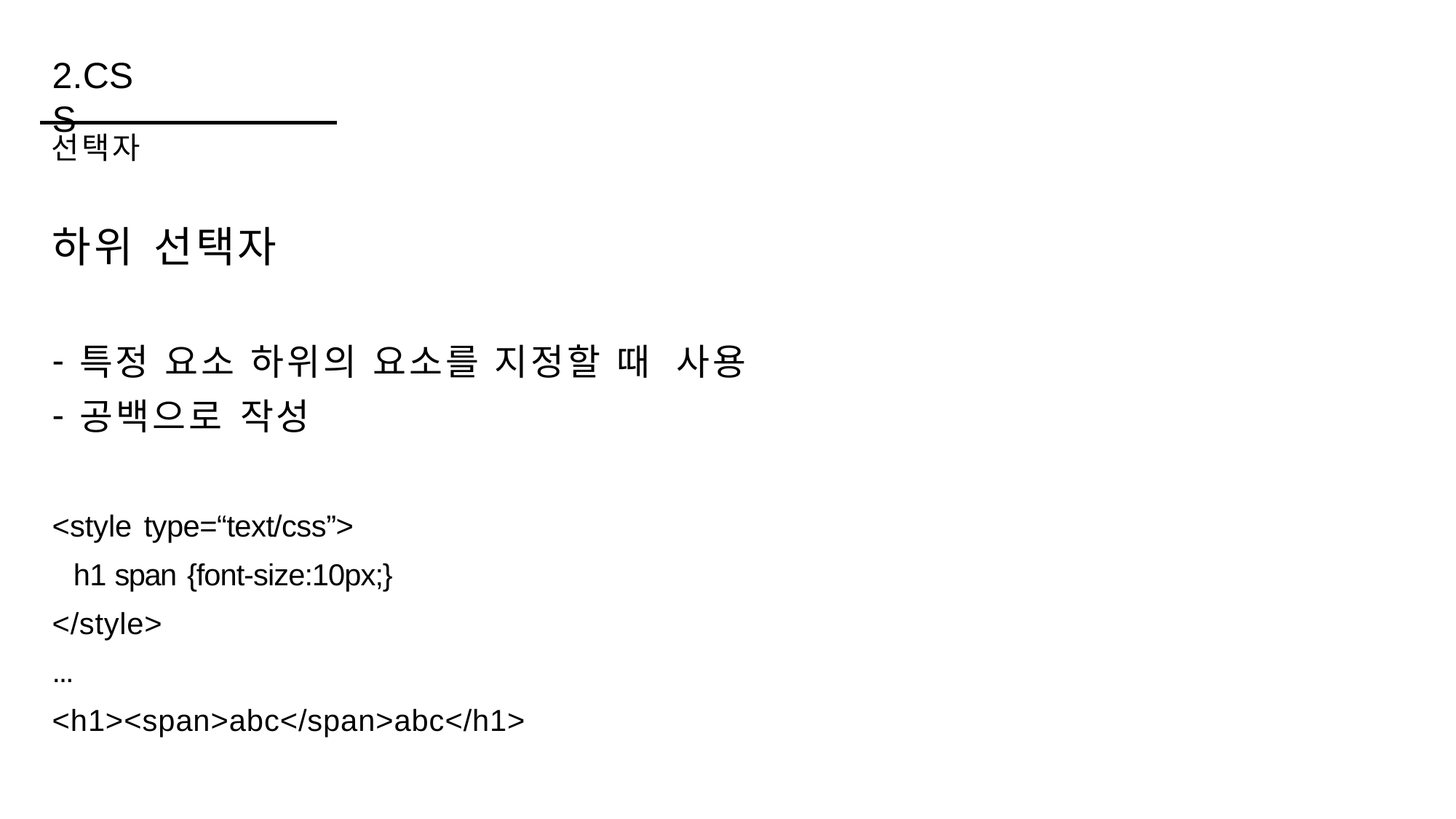

# 2.CSS

선택자

하위 선택자

특정 요소 하위의 요소를 지정할 때 사용
공백으로 작성

<style type=“text/css”>
h1 span {font-size:10px;}
</style>
...
<h1><span>abc</span>abc</h1>